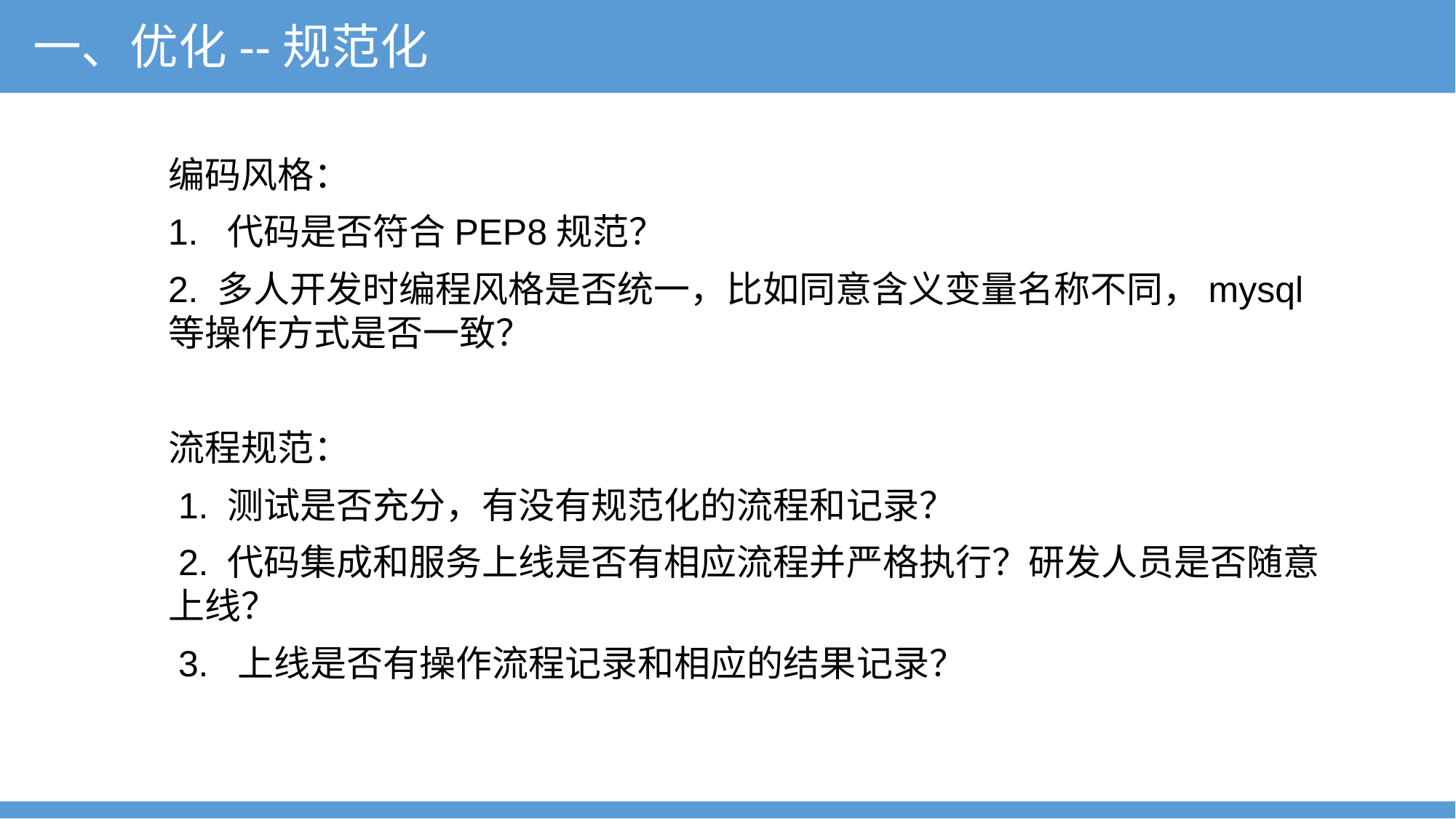

一、优化--规范化
编码风格：
1.  代码是否符合PEP8规范？
2. 多人开发时编程风格是否统一，比如同意含义变量名称不同，mysql等操作方式是否一致？

流程规范：
 1. 测试是否充分，有没有规范化的流程和记录？
 2. 代码集成和服务上线是否有相应流程并严格执行？研发人员是否随意上线？
 3.  上线是否有操作流程记录和相应的结果记录？